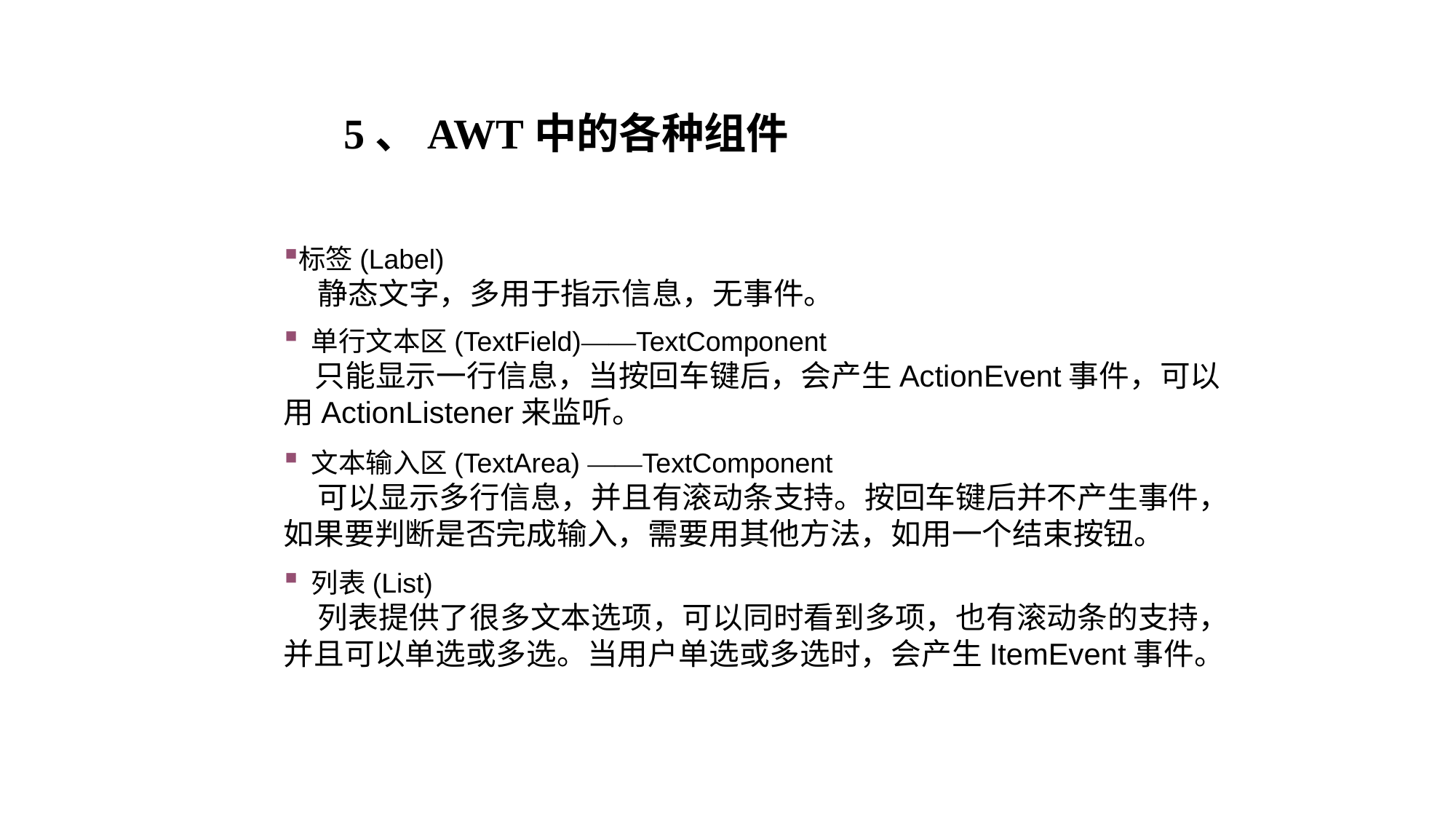

5、AWT中的各种组件
标签(Label)
    静态文字，多用于指示信息，无事件。

 单行文本区(TextField)——TextComponent
    只能显示一行信息，当按回车键后，会产生ActionEvent事件，可以用ActionListener来监听。

 文本输入区(TextArea) ——TextComponent
    可以显示多行信息，并且有滚动条支持。按回车键后并不产生事件，如果要判断是否完成输入，需要用其他方法，如用一个结束按钮。

 列表(List)
    列表提供了很多文本选项，可以同时看到多项，也有滚动条的支持，并且可以单选或多选。当用户单选或多选时，会产生ItemEvent事件。